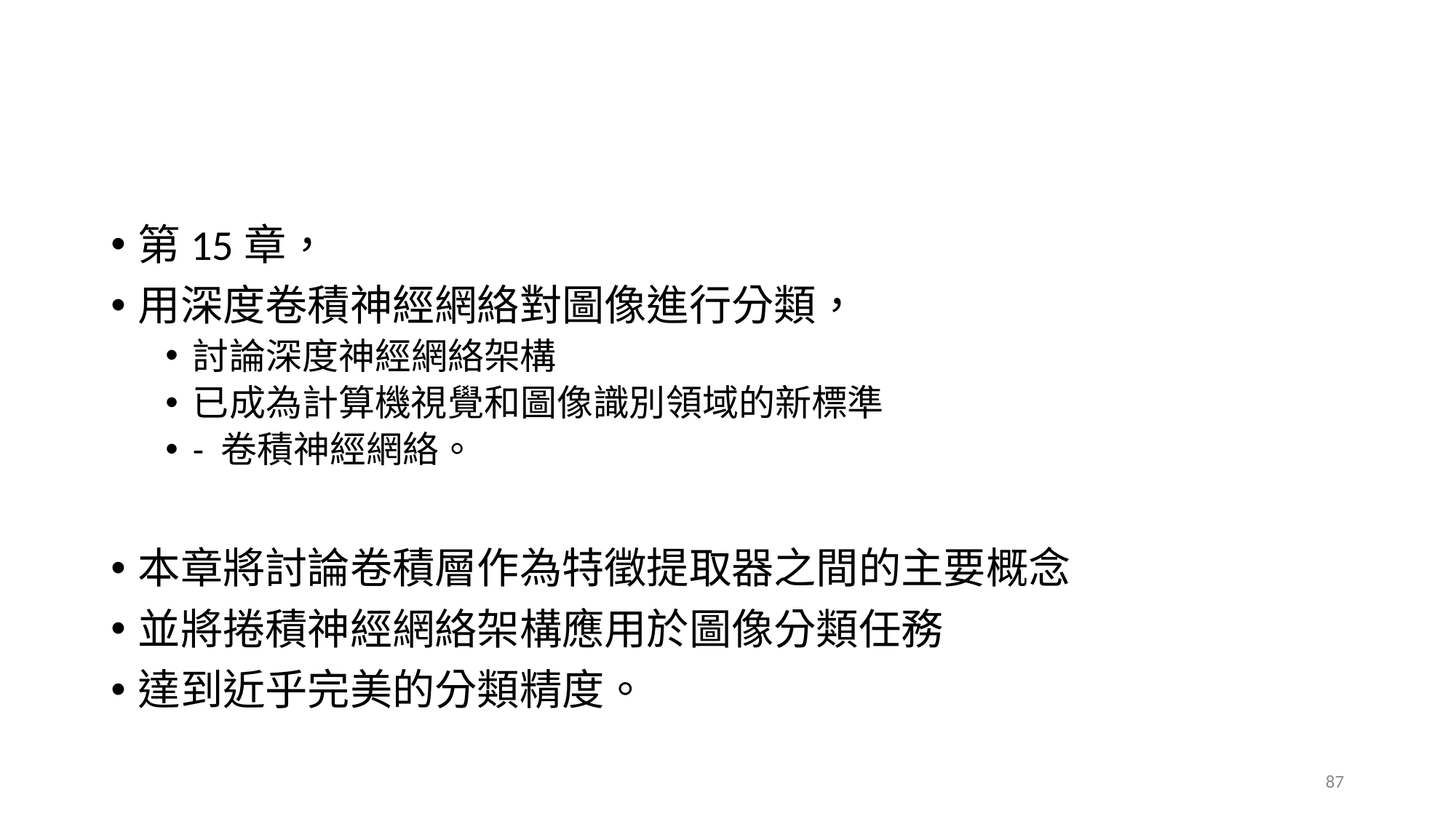

#
第15章，
用深度卷積神經網絡對圖像進行分類，
討論深度神經網絡架構
已成為計算機視覺和圖像識別領域的新標準
- 卷積神經網絡。

本章將討論卷積層作為特徵提取器之間的主要概念
並將捲積神經網絡架構應用於圖像分類任務
達到近乎完美的分類精度。
87